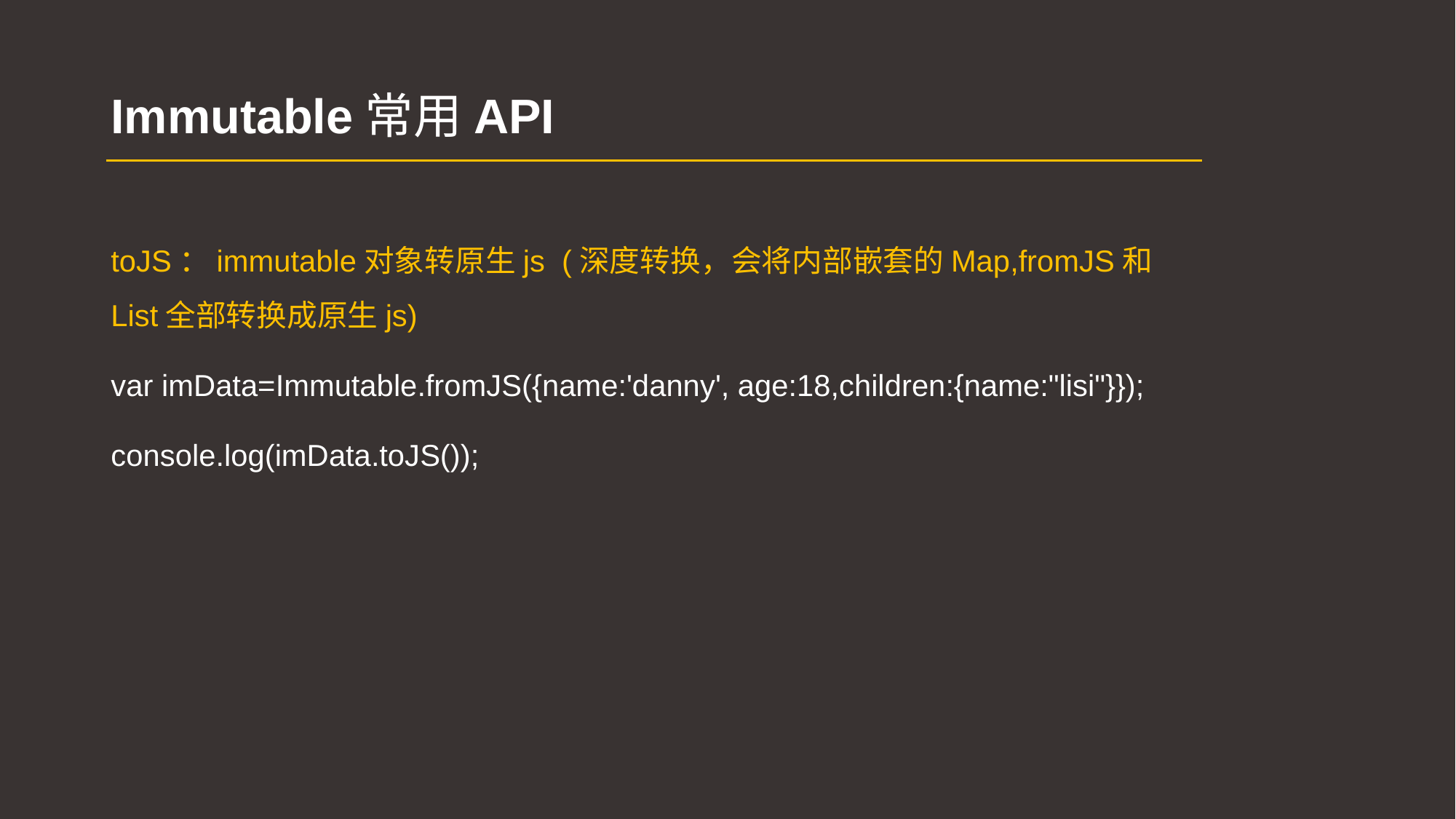

# Immutable常用API
toJS：immutable对象转原生js  (深度转换，会将内部嵌套的Map,fromJS和List全部转换成原生js)
var imData=Immutable.fromJS({name:'danny', age:18,children:{name:"lisi"}});
console.log(imData.toJS());